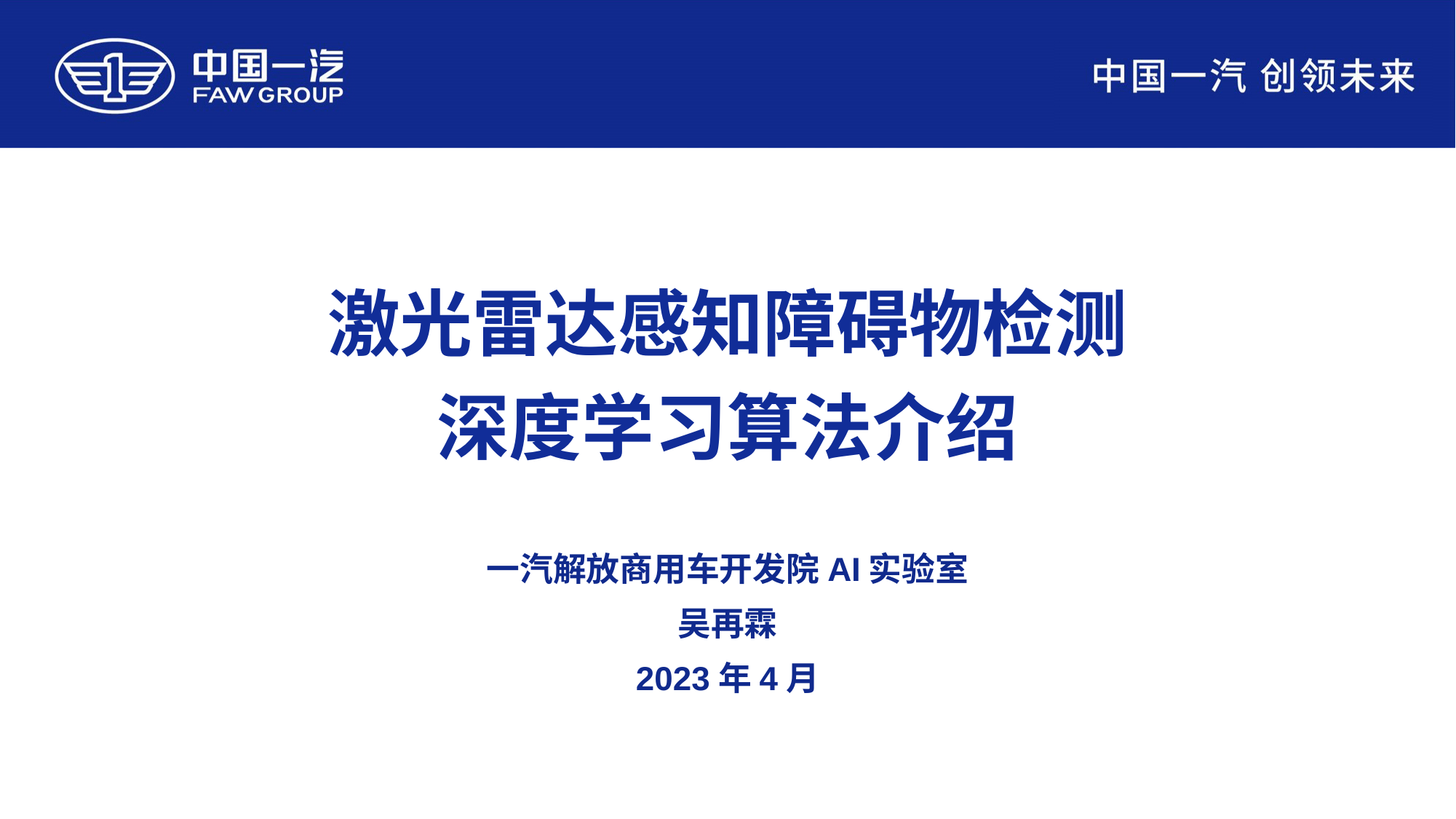

激光雷达感知障碍物检测
深度学习算法介绍
一汽解放商用车开发院AI实验室
吴再霖
2023年4月